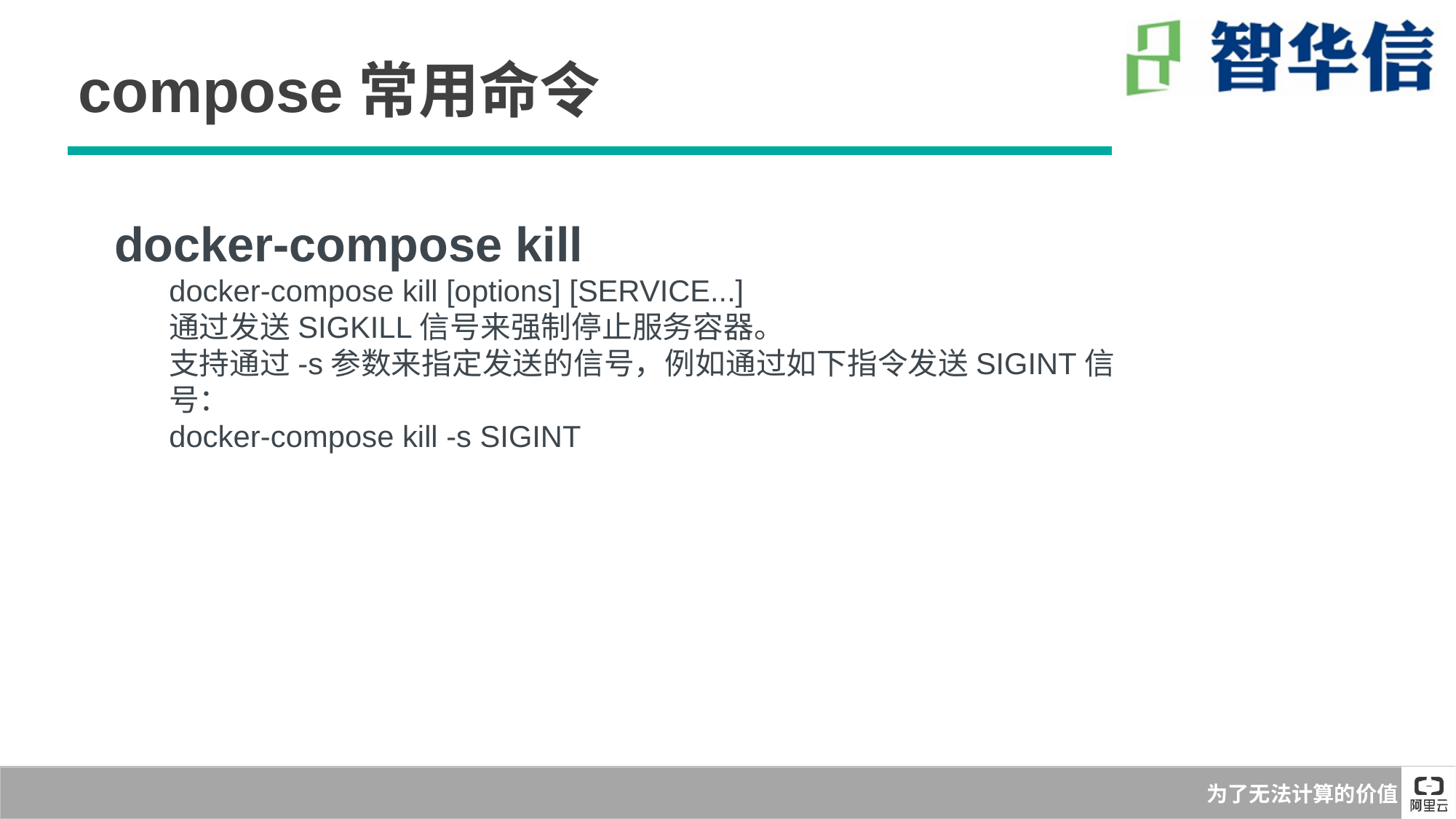

compose常用命令
docker-compose kill
docker-compose kill [options] [SERVICE...]
通过发送SIGKILL信号来强制停止服务容器。
支持通过-s参数来指定发送的信号，例如通过如下指令发送SIGINT信号：
docker-compose kill -s SIGINT